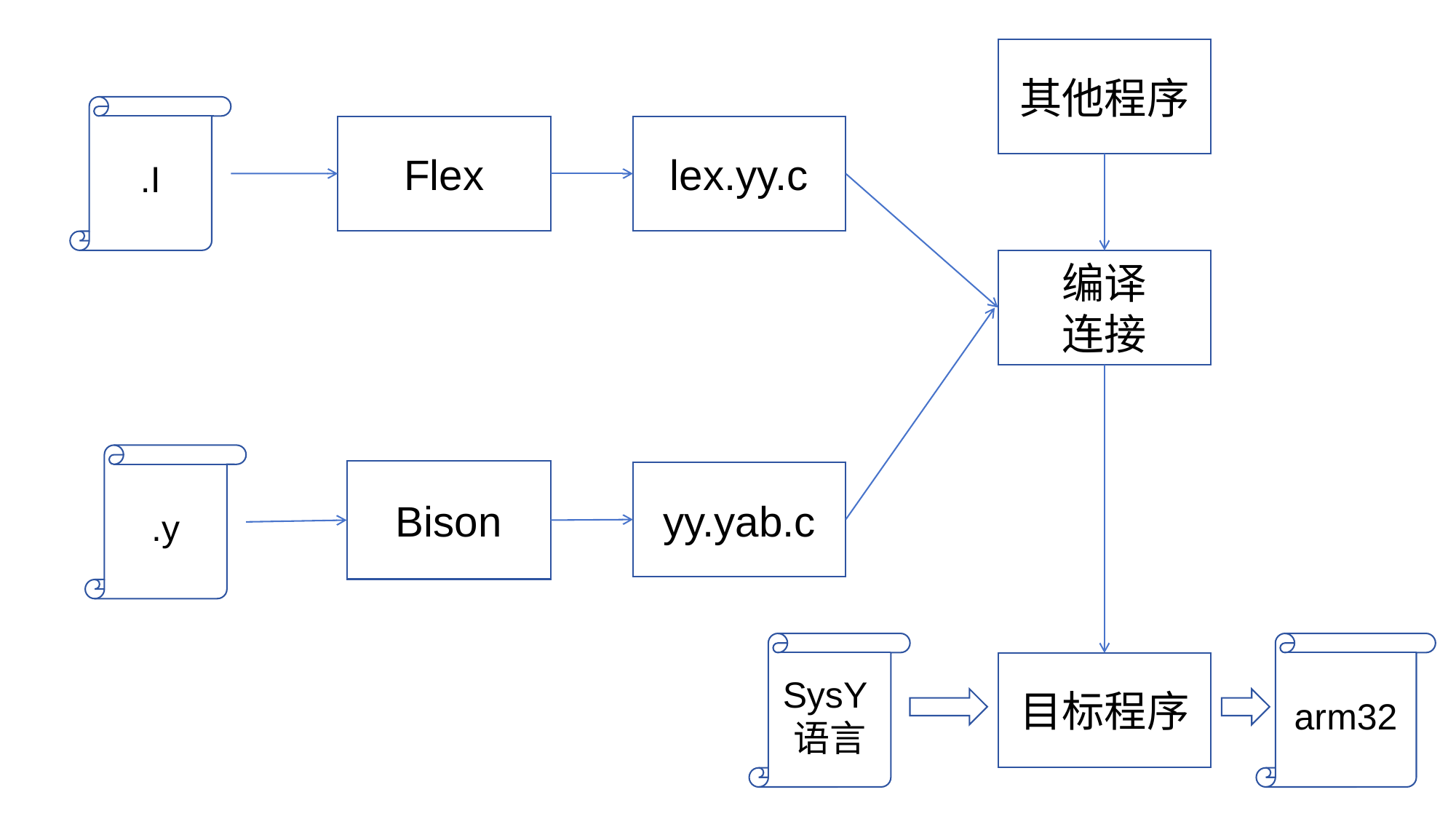

其他程序
.I
Flex
lex.yy.c
编译
连接
.y
Bison
yy.yab.c
SysY语言
arm32
目标程序